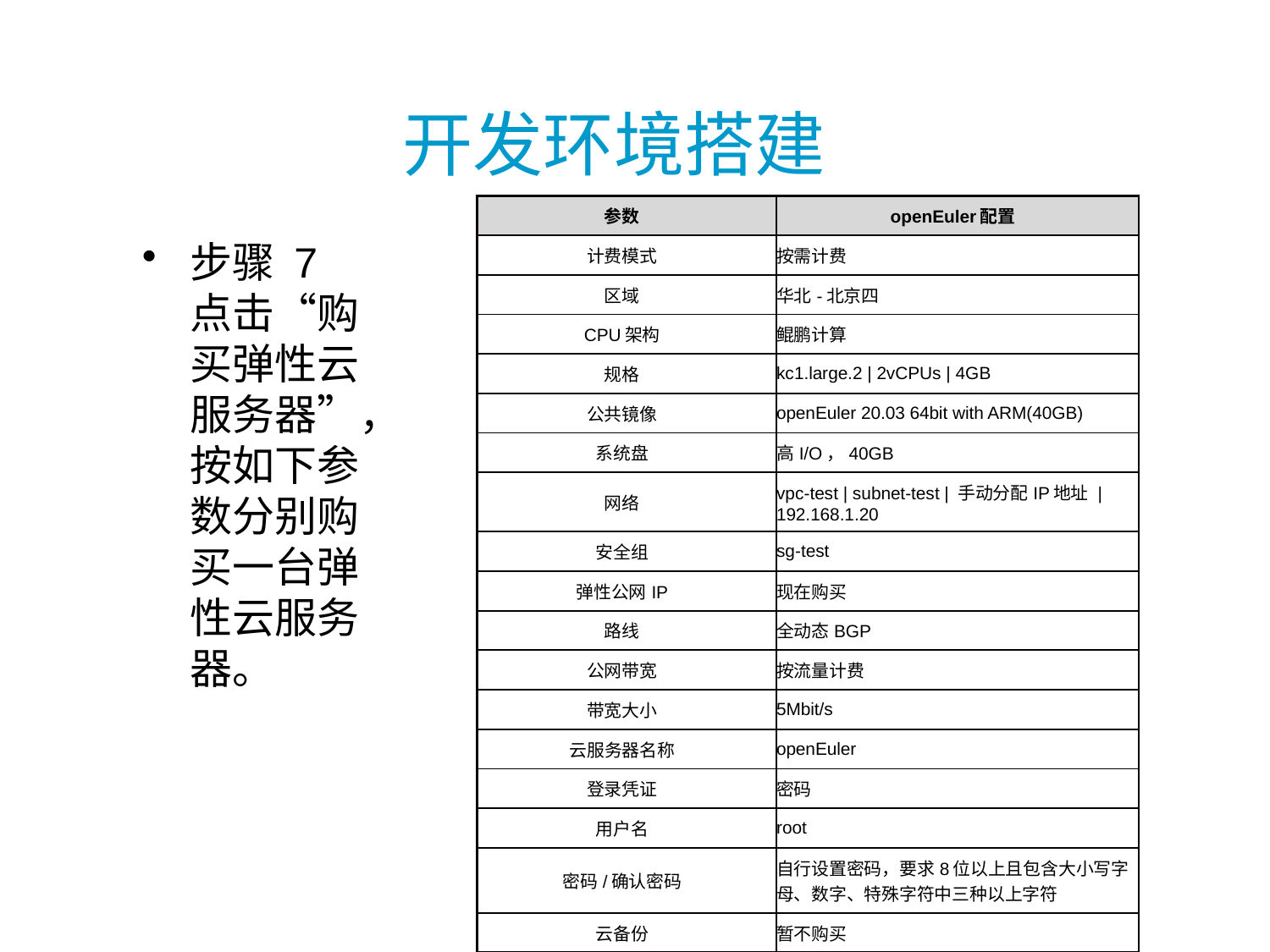

# 开发环境搭建
| 参数 | openEuler配置 |
| --- | --- |
| 计费模式 | 按需计费 |
| 区域 | 华北-北京四 |
| CPU架构 | 鲲鹏计算 |
| 规格 | kc1.large.2 | 2vCPUs | 4GB |
| 公共镜像 | openEuler 20.03 64bit with ARM(40GB) |
| 系统盘 | 高I/O，40GB |
| 网络 | vpc-test | subnet-test | 手动分配IP地址 | 192.168.1.20 |
| 安全组 | sg-test |
| 弹性公网IP | 现在购买 |
| 路线 | 全动态BGP |
| 公网带宽 | 按流量计费 |
| 带宽大小 | 5Mbit/s |
| 云服务器名称 | openEuler |
| 登录凭证 | 密码 |
| 用户名 | root |
| 密码/确认密码 | 自行设置密码，要求8位以上且包含大小写字母、数字、特殊字符中三种以上字符 |
| 云备份 | 暂不购买 |
步骤 7点击“购买弹性云服务器”，按如下参数分别购买一台弹性云服务器。